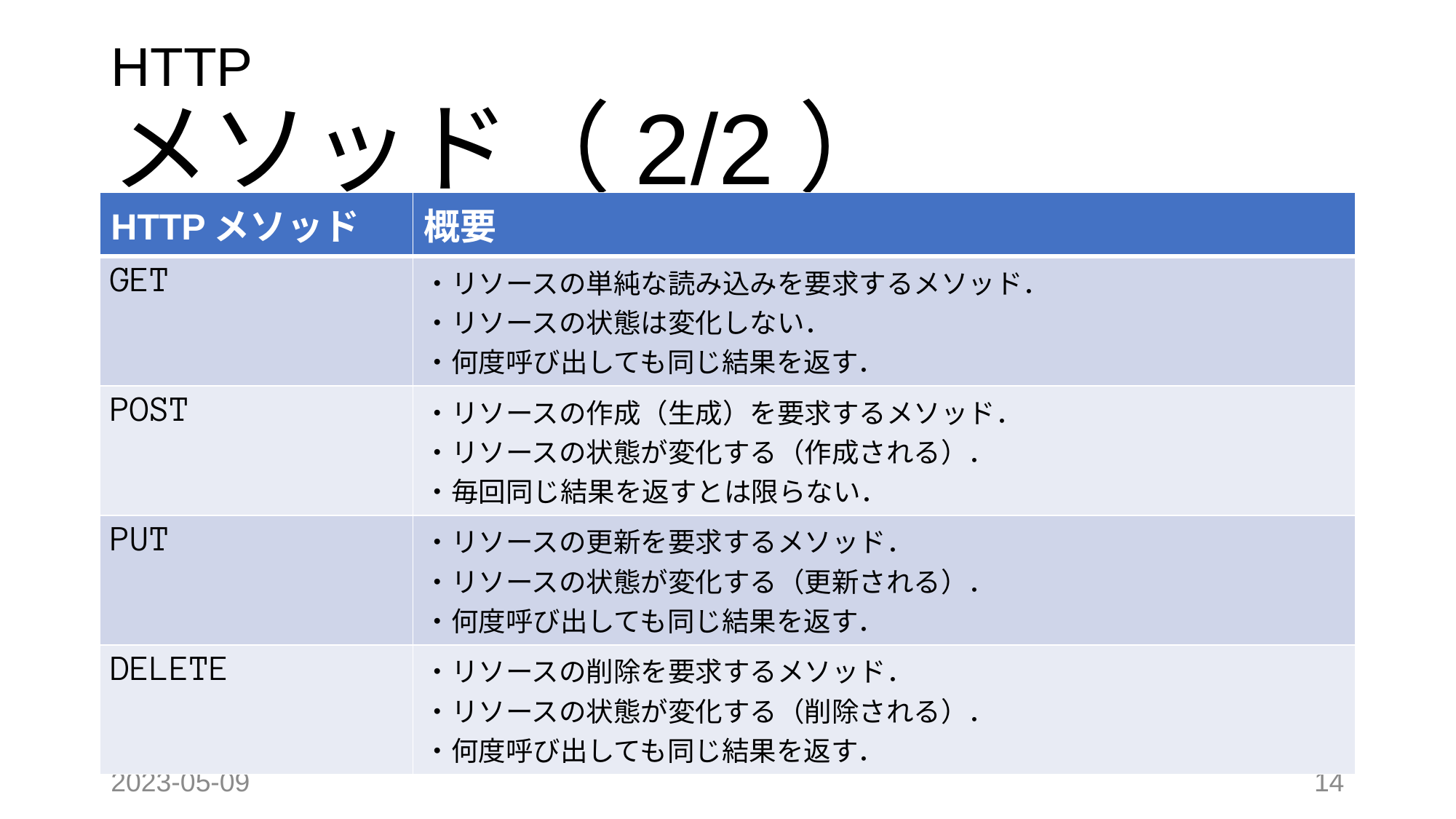

# HTTP メソッド（2/2）
| HTTPメソッド | 概要 |
| --- | --- |
| GET | ・リソースの単純な読み込みを要求するメソッド． ・リソースの状態は変化しない． ・何度呼び出しても同じ結果を返す． |
| POST | ・リソースの作成（生成）を要求するメソッド． ・リソースの状態が変化する（作成される）． ・毎回同じ結果を返すとは限らない． |
| PUT | ・リソースの更新を要求するメソッド． ・リソースの状態が変化する（更新される）． ・何度呼び出しても同じ結果を返す． |
| DELETE | ・リソースの削除を要求するメソッド． ・リソースの状態が変化する（削除される）． ・何度呼び出しても同じ結果を返す． |
HEAD, TRACE, OPTIONS, CONNECTは省略する．
2023-05-09
14